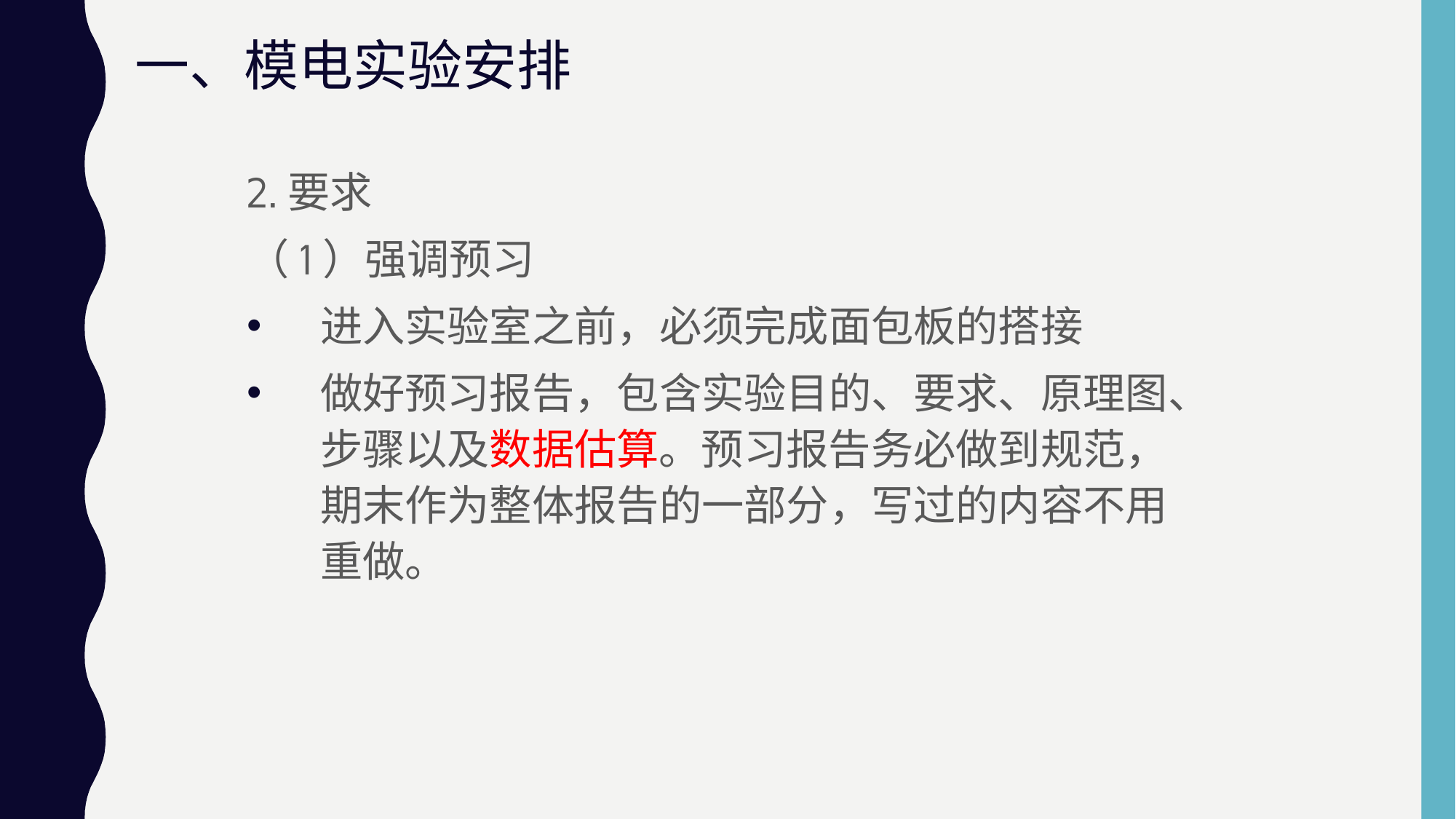

一、模电实验安排
2.要求
（1）强调预习
进入实验室之前，必须完成面包板的搭接
做好预习报告，包含实验目的、要求、原理图、步骤以及数据估算。预习报告务必做到规范，期末作为整体报告的一部分，写过的内容不用重做。